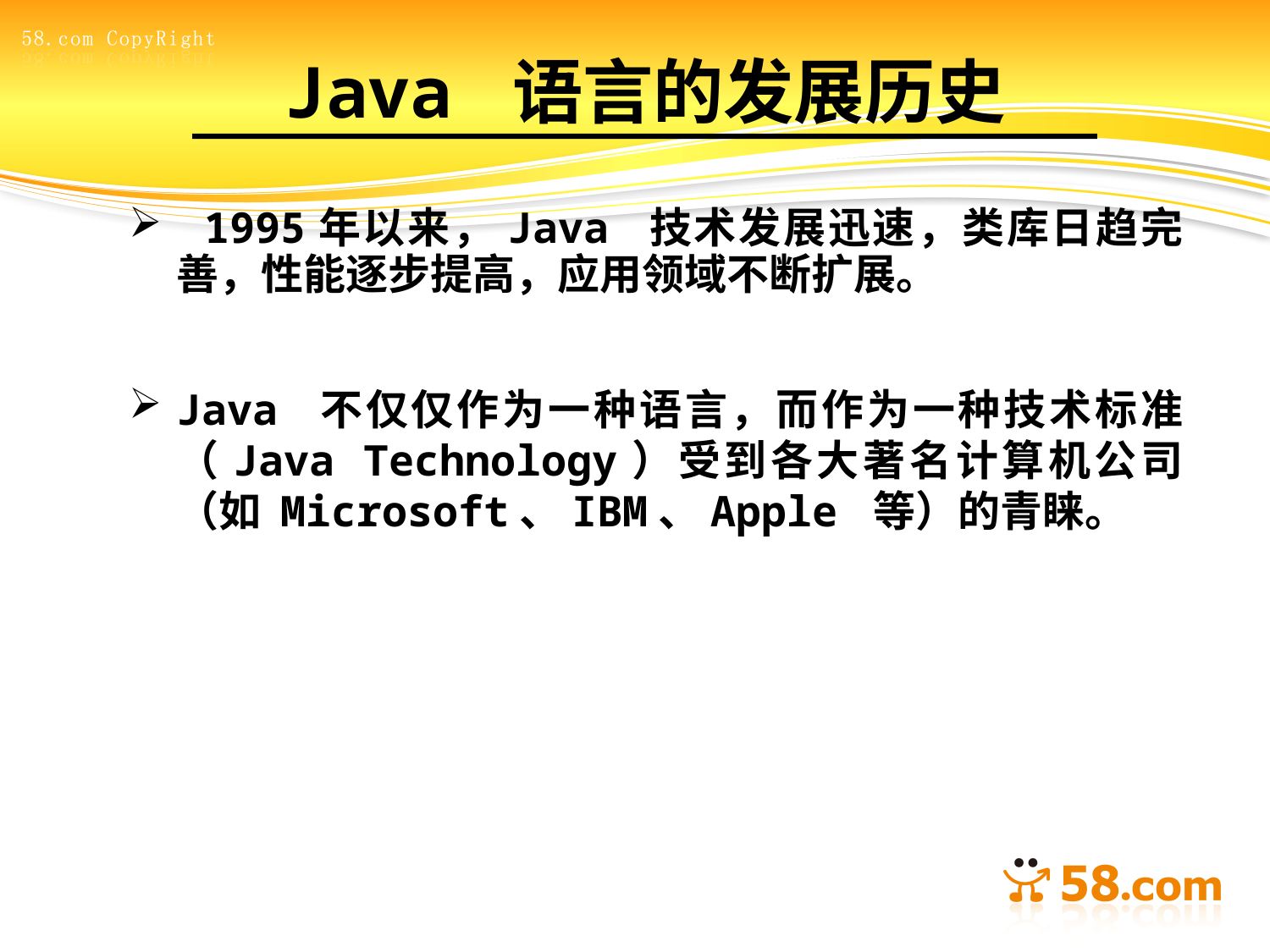

Java 语言的发展历史
 1995年以来，Java 技术发展迅速，类库日趋完善，性能逐步提高，应用领域不断扩展。

Java 不仅仅作为一种语言，而作为一种技术标准（Java Technology）受到各大著名计算机公司（如 Microsoft、IBM、Apple 等）的青睐。